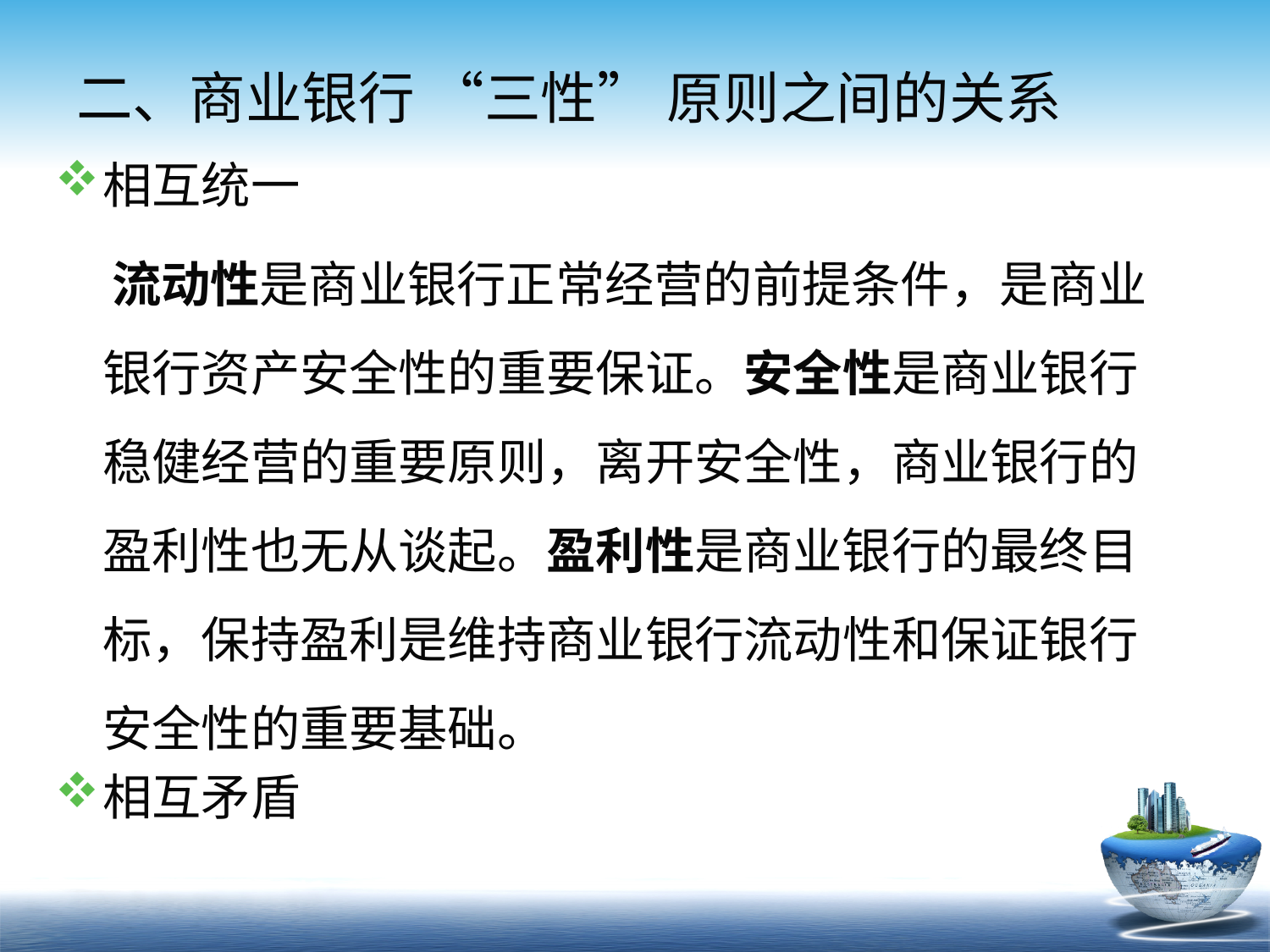

# 二、商业银行 “三性” 原则之间的关系
相互统一
    流动性是商业银行正常经营的前提条件，是商业银行资产安全性的重要保证。安全性是商业银行稳健经营的重要原则，离开安全性，商业银行的盈利性也无从谈起。盈利性是商业银行的最终目标，保持盈利是维持商业银行流动性和保证银行安全性的重要基础。
相互矛盾